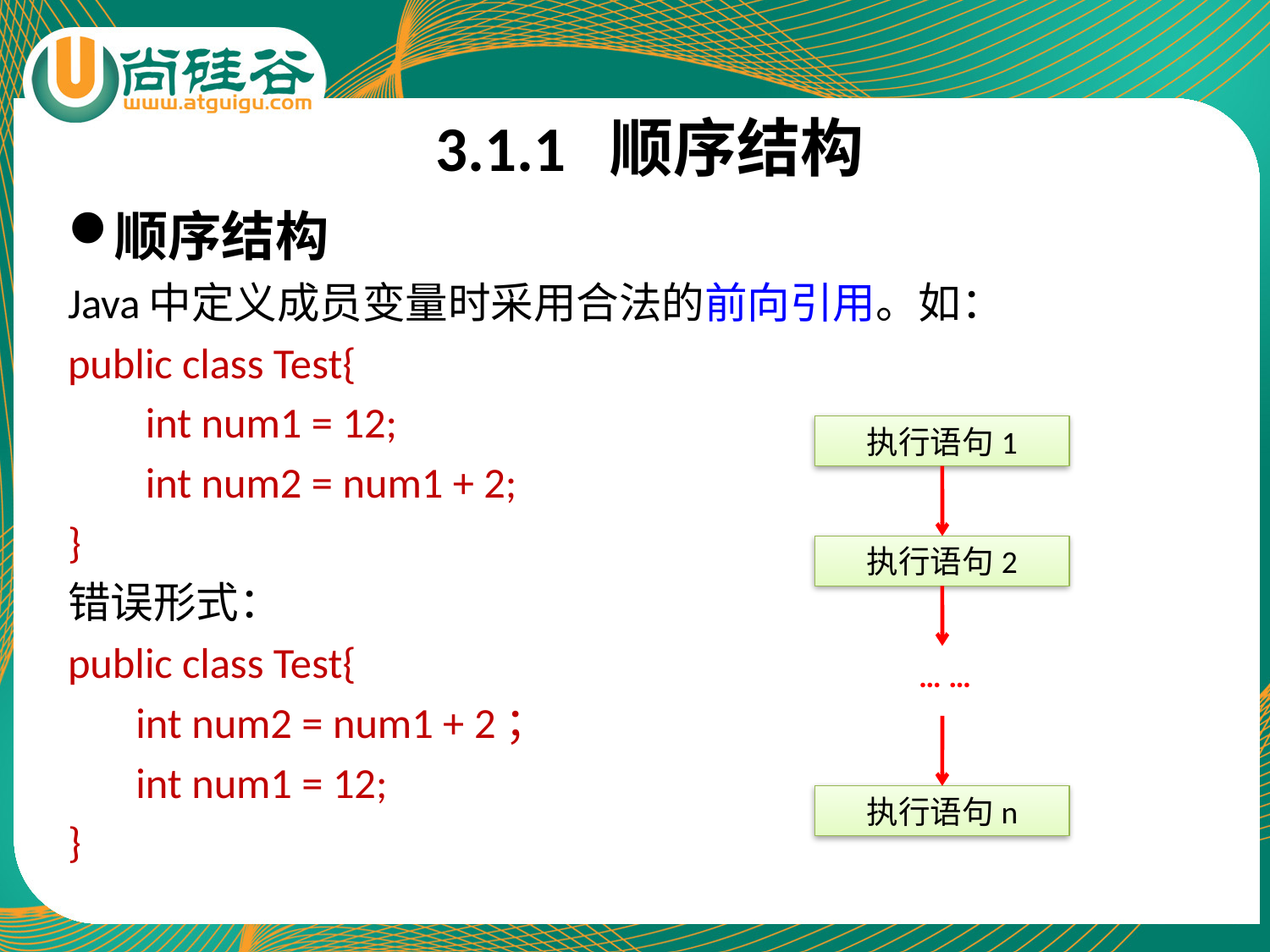

# 3.1.1  顺序结构
顺序结构
Java中定义成员变量时采用合法的前向引用。如：
public class Test{
        int num1 = 12;
        int num2 = num1 + 2;
}
错误形式：
public class Test{
       int num2 = num1 + 2；
       int num1 = 12;
}
执行语句1
执行语句2
… …
执行语句n